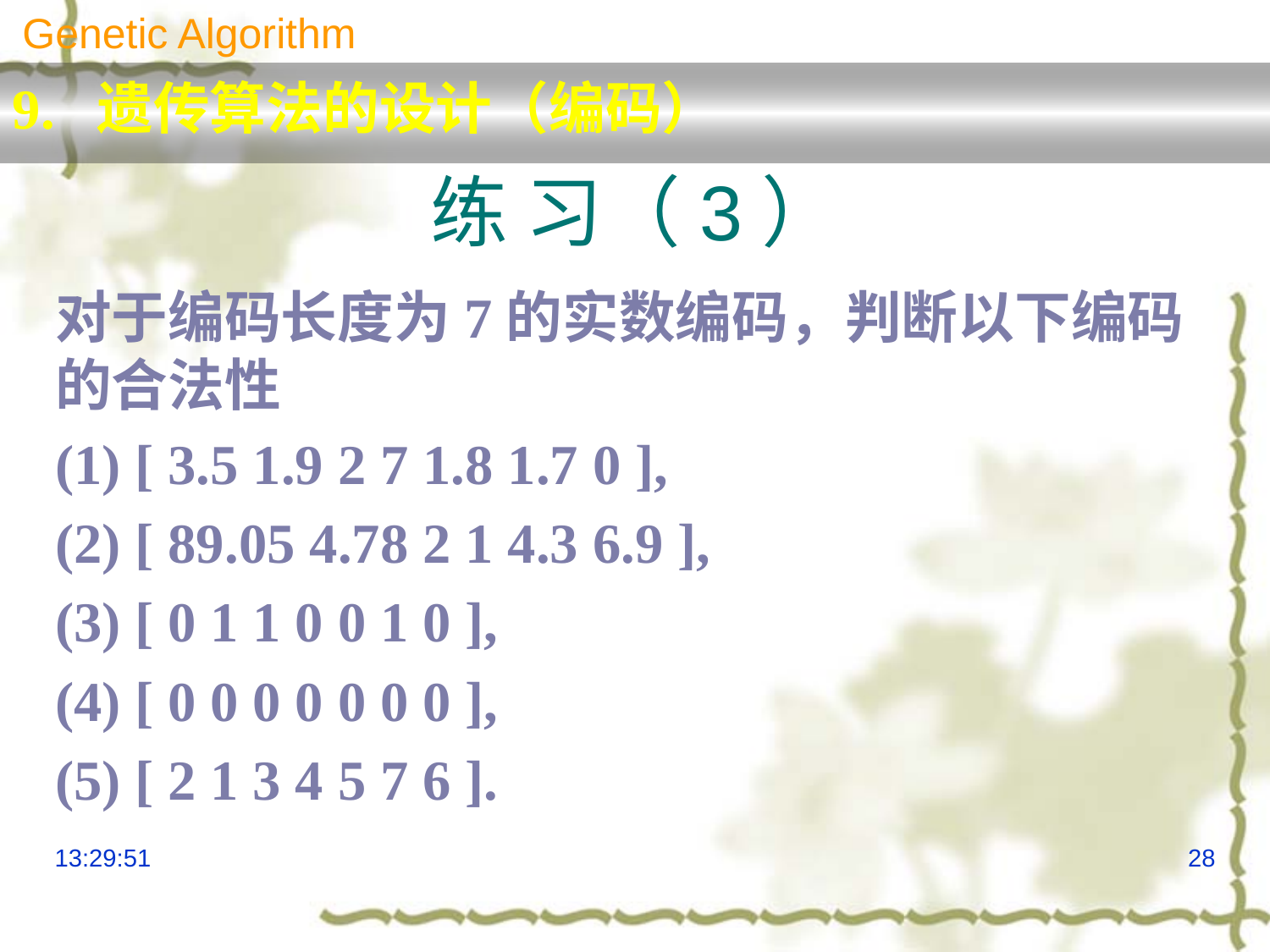

Genetic Algorithm
9.  遗传算法的设计（编码）
# 练 习（3）
对于编码长度为7的实数编码，判断以下编码的合法性
(1) [ 3.5 1.9 2 7 1.8 1.7 0 ],
(2) [ 89.05 4.78 2 1 4.3 6.9 ],
(3) [ 0 1 1 0 0 1 0 ],
(4) [ 0 0 0 0 0 0 0 ],
(5) [ 2 1 3 4 5 7 6 ].
13:29:51
28